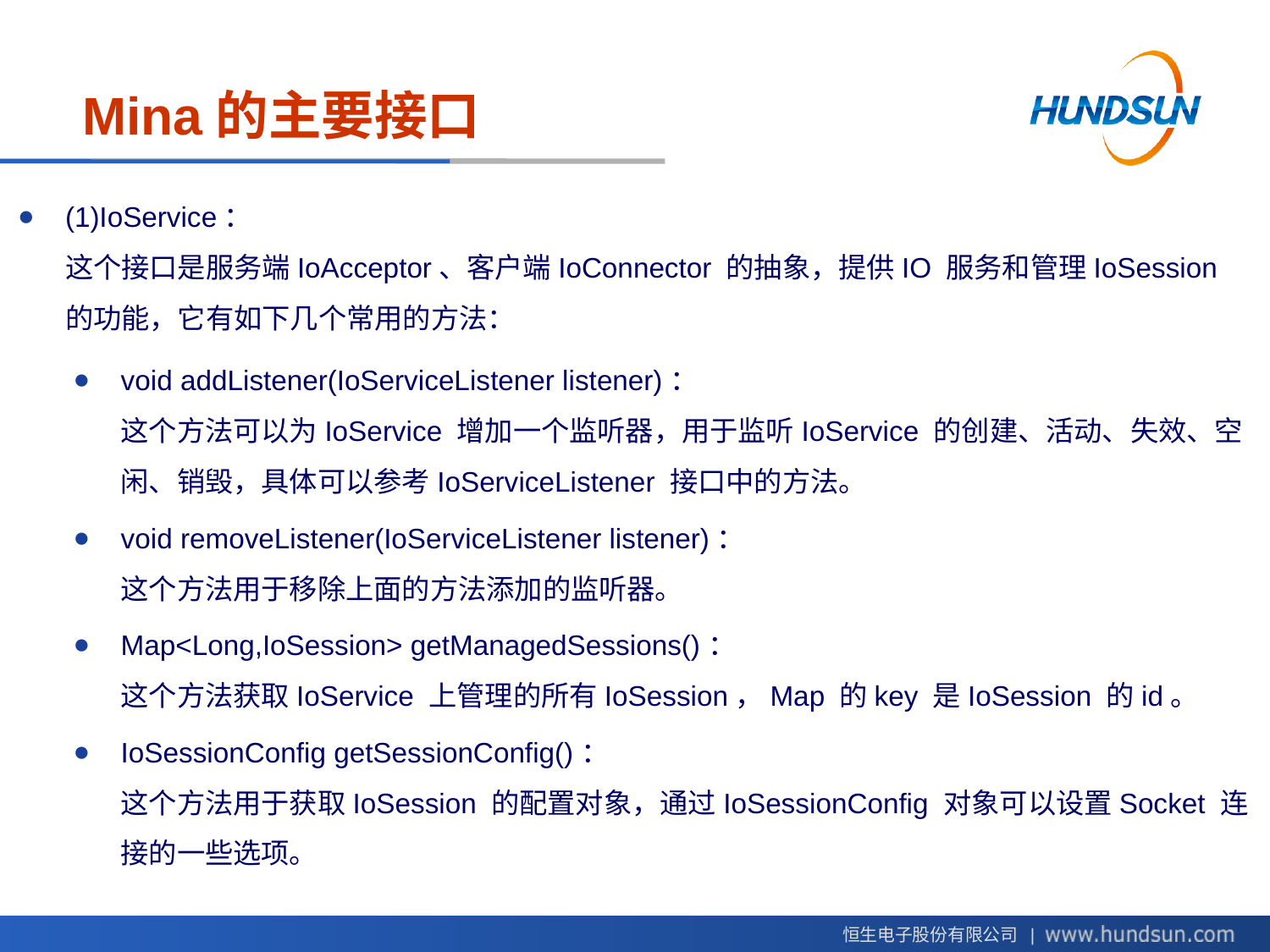

# Mina的主要接口
(1)IoService：
这个接口是服务端IoAcceptor、客户端IoConnector 的抽象，提供IO 服务和管理IoSession
的功能，它有如下几个常用的方法：
void addListener(IoServiceListener listener)：
这个方法可以为IoService 增加一个监听器，用于监听IoService 的创建、活动、失效、空闲、销毁，具体可以参考IoServiceListener 接口中的方法。
void removeListener(IoServiceListener listener)：
这个方法用于移除上面的方法添加的监听器。
Map<Long,IoSession> getManagedSessions()：
这个方法获取IoService 上管理的所有IoSession，Map 的key 是IoSession 的id。
IoSessionConfig getSessionConfig()：
这个方法用于获取IoSession 的配置对象，通过IoSessionConfig 对象可以设置Socket 连接的一些选项。